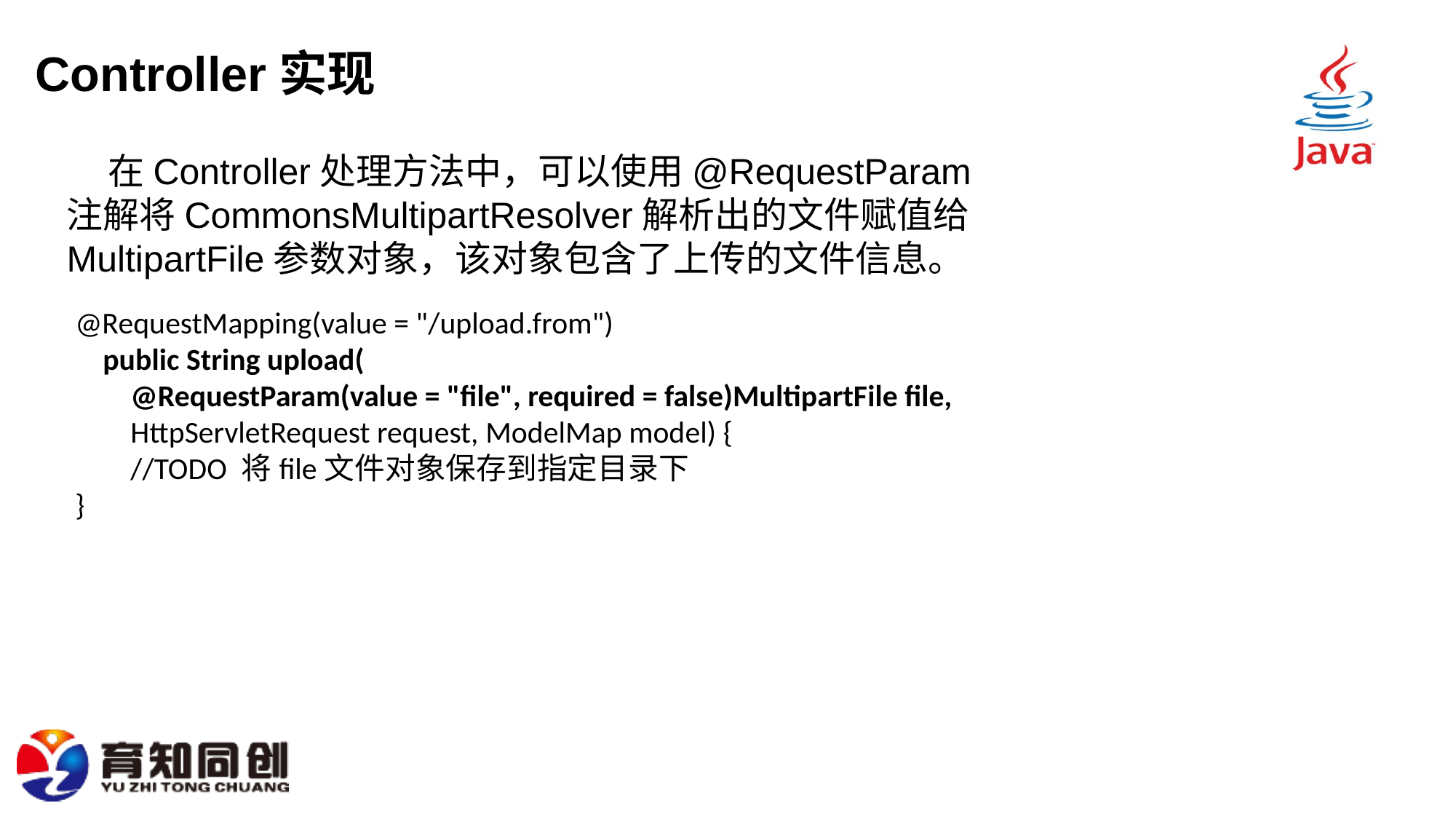

# Controller实现
    在Controller处理方法中，可以使用@RequestParam注解将CommonsMultipartResolver解析出的文件赋值给MultipartFile参数对象，该对象包含了上传的文件信息。
@RequestMapping(value = "/upload.from")
    public String upload(
        @RequestParam(value = "file", required = false)MultipartFile file,
        HttpServletRequest request, ModelMap model) {
        //TODO 将file文件对象保存到指定目录下
}